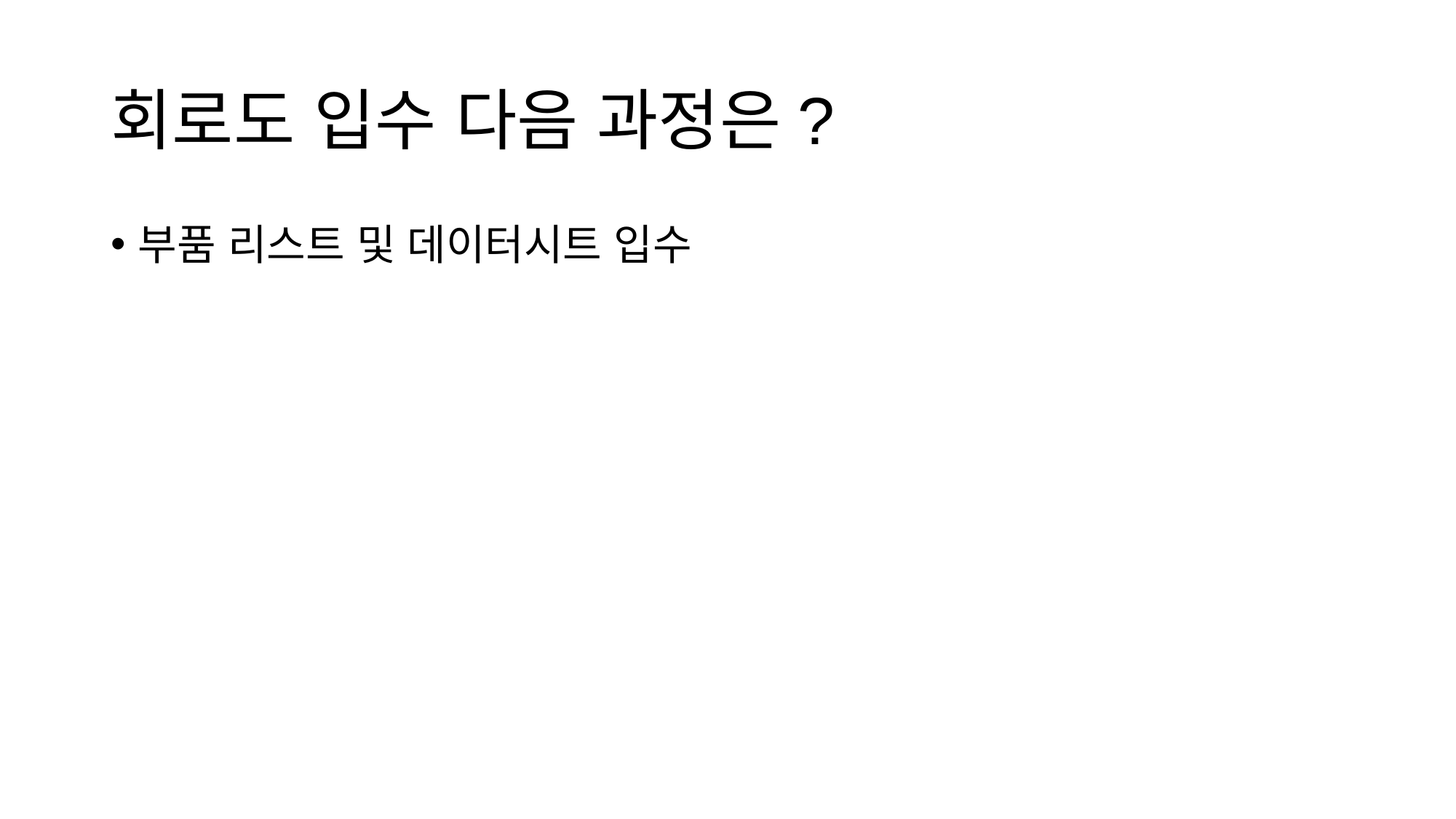

# 회로도 입수 다음 과정은?
부품 리스트 및 데이터시트 입수